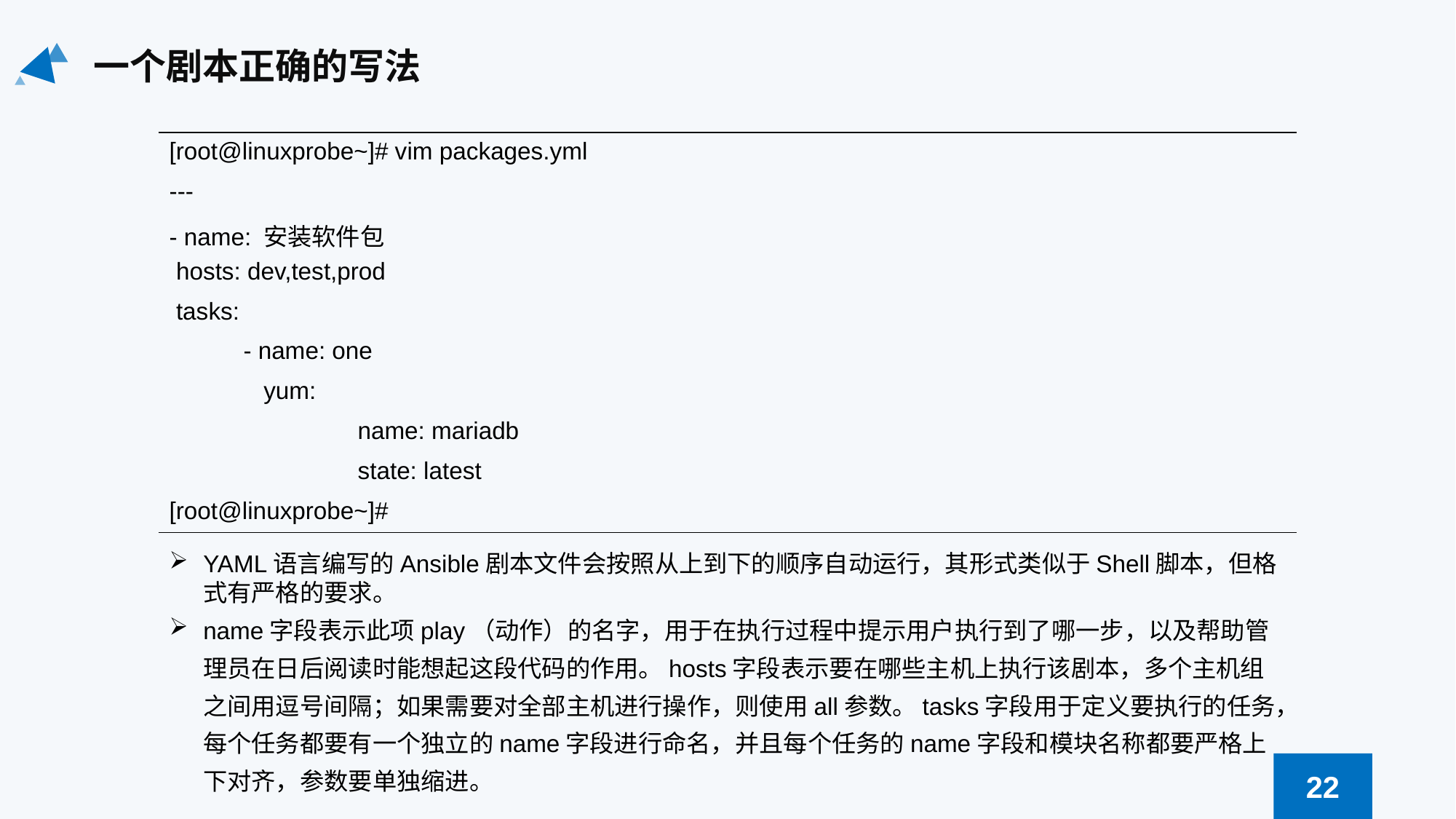

一个剧本正确的写法

| [root@linuxprobe~]# vim packages.yml |
| --- |
| --- |
| - name: 安装软件包 |
| hosts: dev,test,prod |
| tasks: |
| - name: one |
| yum: |
| name: mariadb |
| state: latest |
| [root@linuxprobe~]# |
YAML语言编写的Ansible剧本文件会按照从上到下的顺序自动运行，其形式类似于Shell脚本，但格式有严格的要求。
name字段表示此项play（动作）的名字，用于在执行过程中提示用户执行到了哪一步，以及帮助管理员在日后阅读时能想起这段代码的作用。hosts字段表示要在哪些主机上执行该剧本，多个主机组之间用逗号间隔；如果需要对全部主机进行操作，则使用all参数。tasks字段用于定义要执行的任务，每个任务都要有一个独立的name字段进行命名，并且每个任务的name字段和模块名称都要严格上下对齐，参数要单独缩进。

22